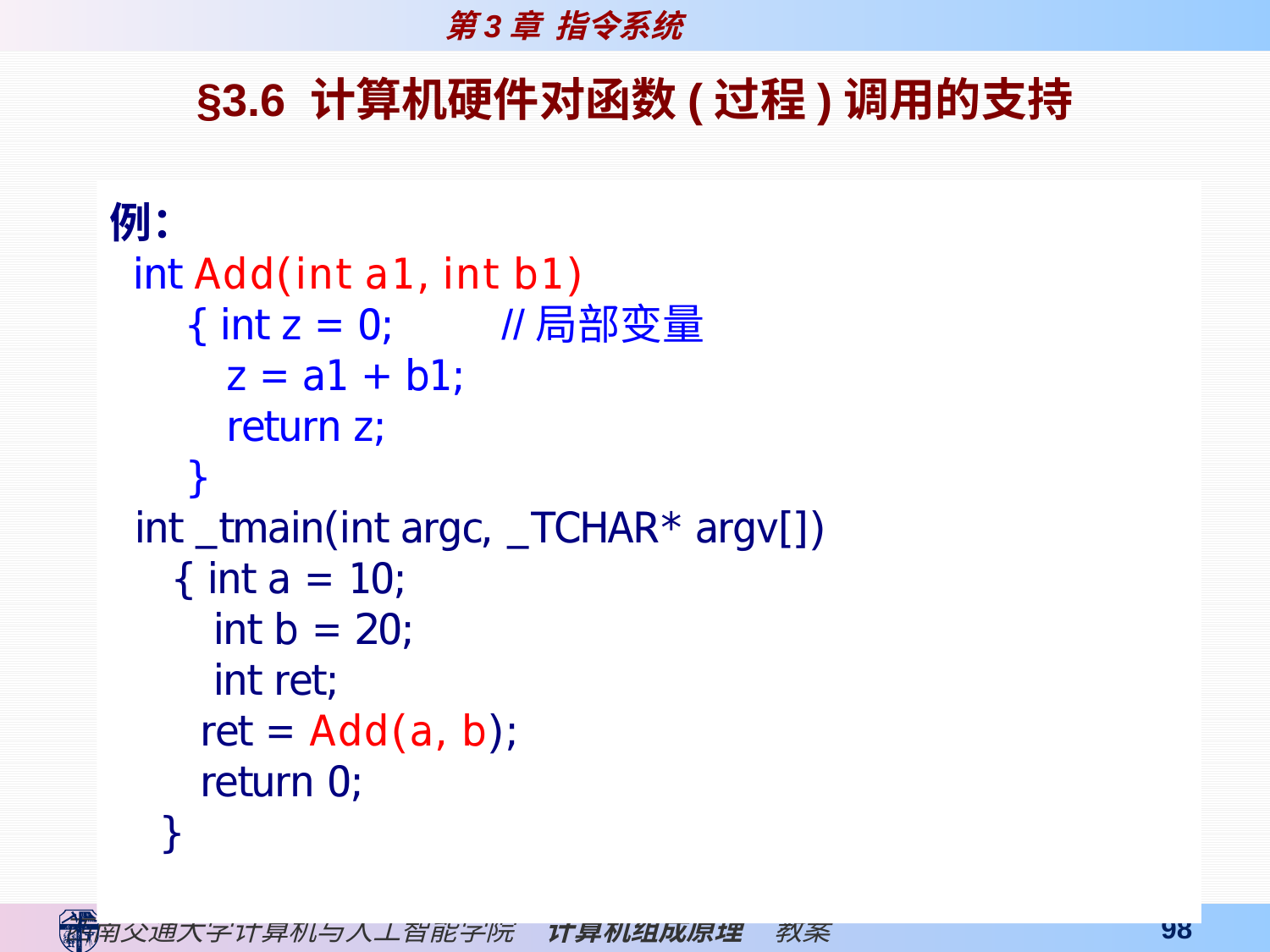

§3.6 计算机硬件对函数(过程)调用的支持
例：
  int Add(int a1, int b1)
      { int z = 0;        //局部变量
         z = a1 + b1;
         return z;
      }
  int _tmain(int argc, _TCHAR* argv[])
     { int a = 10;
        int b = 20;
        int ret;
       ret = Add(a, b);
       return 0;
    }

3.6.1 栈帧
    现代计算机在高级语言程序调用函数时用栈帧结构。
    不同硬件和编译器可能采用不同的函数调用框架和栈帧结构，但都必须做到：
    1）将参数放在函数可以访问的位置；
    2）将结果的值放在调用程序可以访问的位置；
    3）能够保存返回地址；
    4）提供局部变量空间。